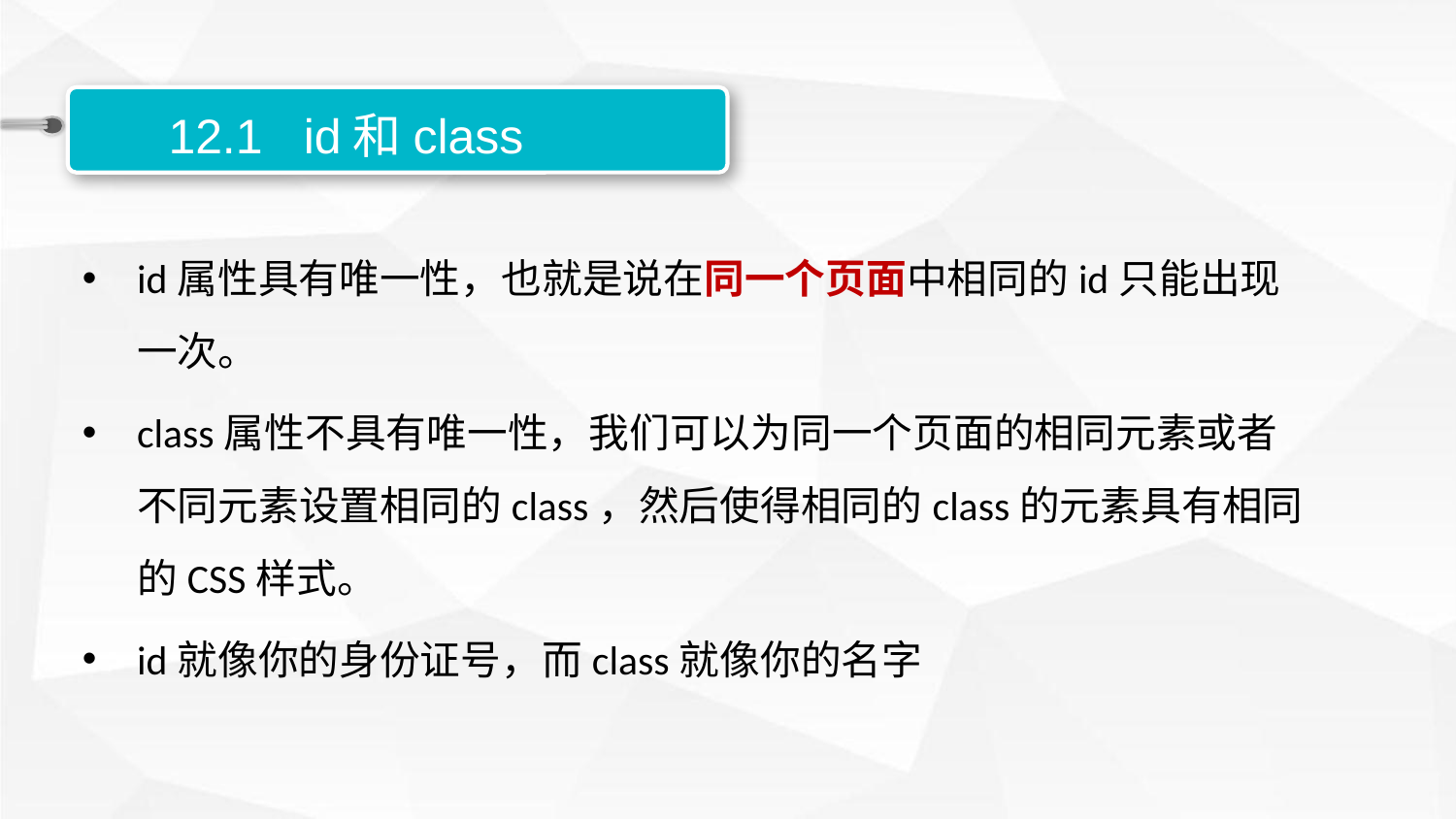

12.1   id和class

id属性具有唯一性，也就是说在同一个页面中相同的id只能出现一次。
class属性不具有唯一性，我们可以为同一个页面的相同元素或者不同元素设置相同的class，然后使得相同的class的元素具有相同的CSS样式。
id就像你的身份证号，而class就像你的名字